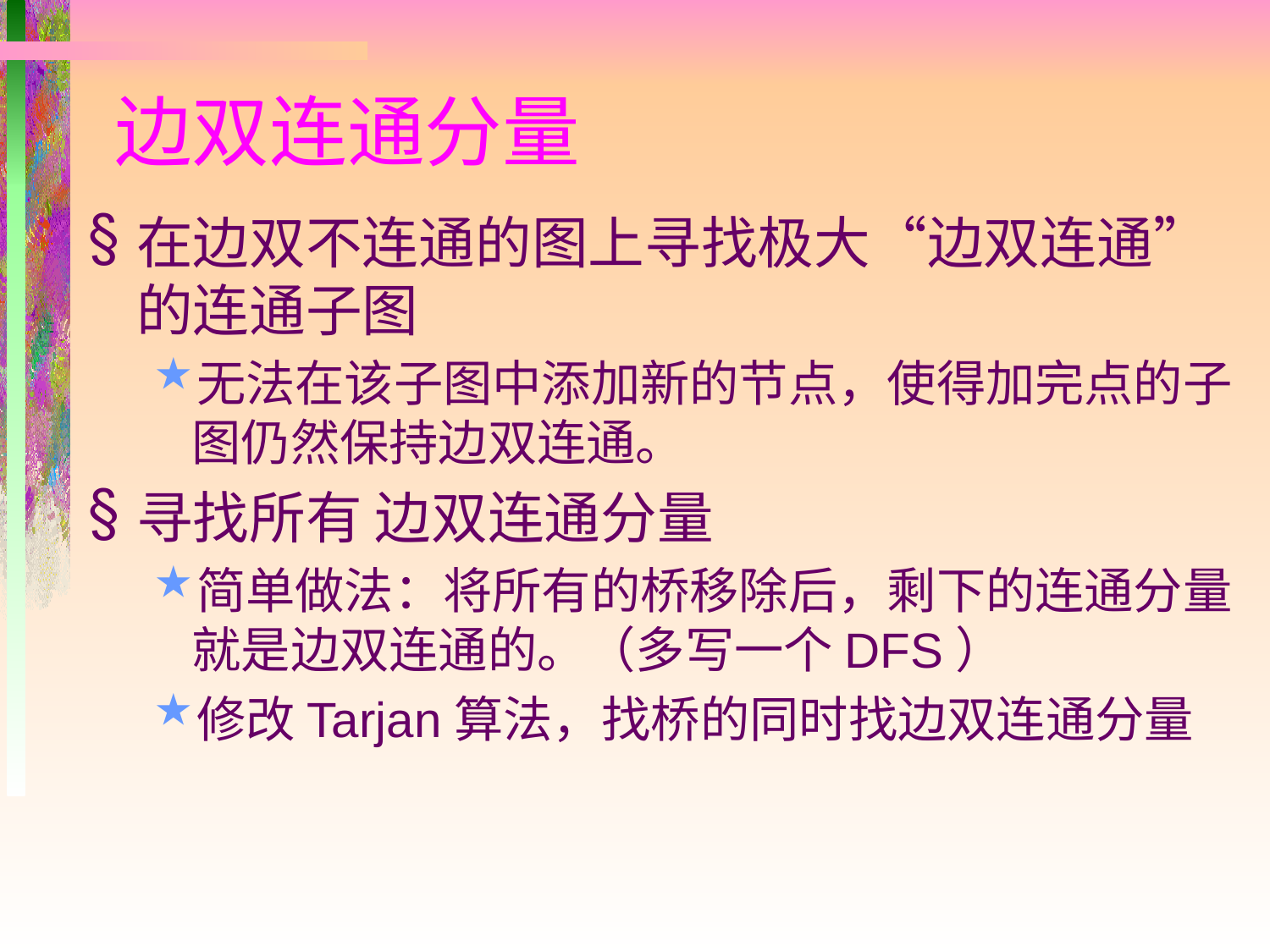

# 边双连通分量
在边双不连通的图上寻找极大“边双连通”的连通子图
无法在该子图中添加新的节点，使得加完点的子图仍然保持边双连通。
寻找所有 边双连通分量
简单做法：将所有的桥移除后，剩下的连通分量就是边双连通的。（多写一个DFS）
修改Tarjan算法，找桥的同时找边双连通分量